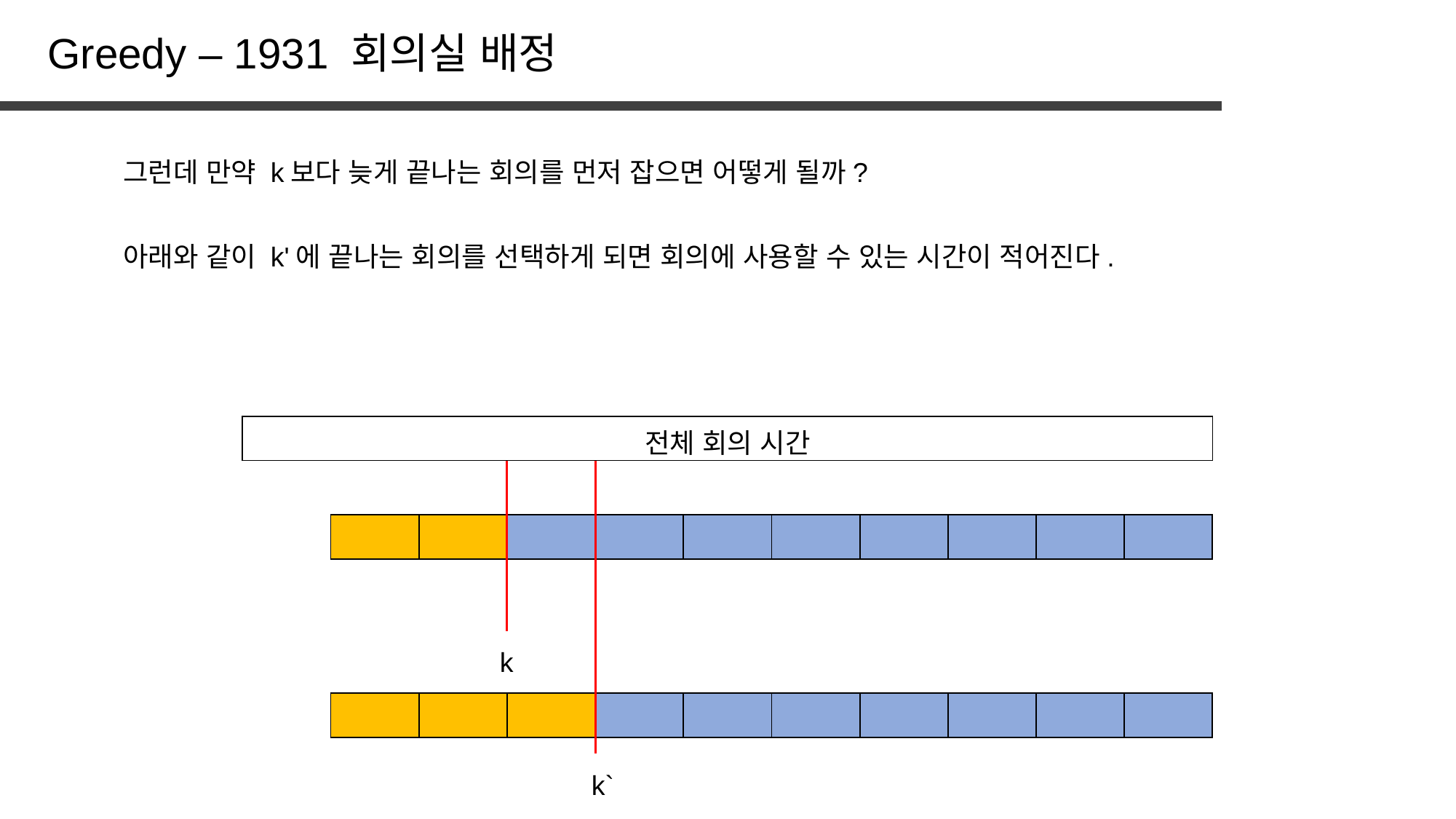

Greedy – 1931 회의실 배정
그런데 만약 k보다 늦게 끝나는 회의를 먼저 잡으면 어떻게 될까?
아래와 같이 k'에 끝나는 회의를 선택하게 되면 회의에 사용할 수 있는 시간이 적어진다.
| 전체 회의 시간 |
| --- |
|  |  |  |  |  |  |  |  |  |  |
| --- | --- | --- | --- | --- | --- | --- | --- | --- | --- |
k
|  |  |  |  |  |  |  |  |  |  |
| --- | --- | --- | --- | --- | --- | --- | --- | --- | --- |
k`